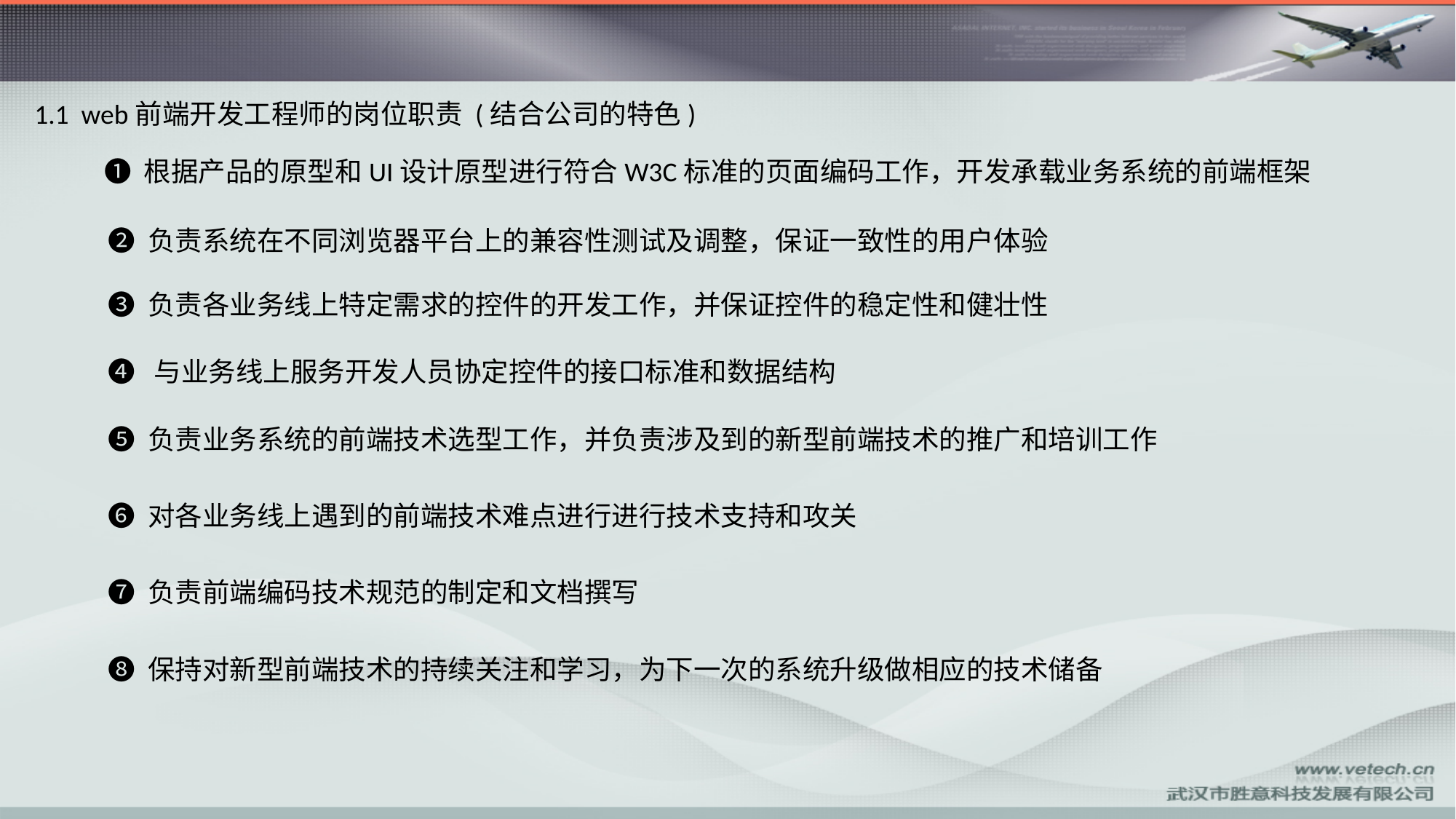

1.1  web前端开发工程师的岗位职责 (结合公司的特色)
❶ 根据产品的原型和UI设计原型进行符合W3C标准的页面编码工作，开发承载业务系统的前端框架
❷ 负责系统在不同浏览器平台上的兼容性测试及调整，保证一致性的用户体验
❸ 负责各业务线上特定需求的控件的开发工作，并保证控件的稳定性和健壮性
❹  与业务线上服务开发人员协定控件的接口标准和数据结构
❺ 负责业务系统的前端技术选型工作，并负责涉及到的新型前端技术的推广和培训工作
❻ 对各业务线上遇到的前端技术难点进行进行技术支持和攻关
❼ 负责前端编码技术规范的制定和文档撰写
❽ 保持对新型前端技术的持续关注和学习，为下一次的系统升级做相应的技术储备